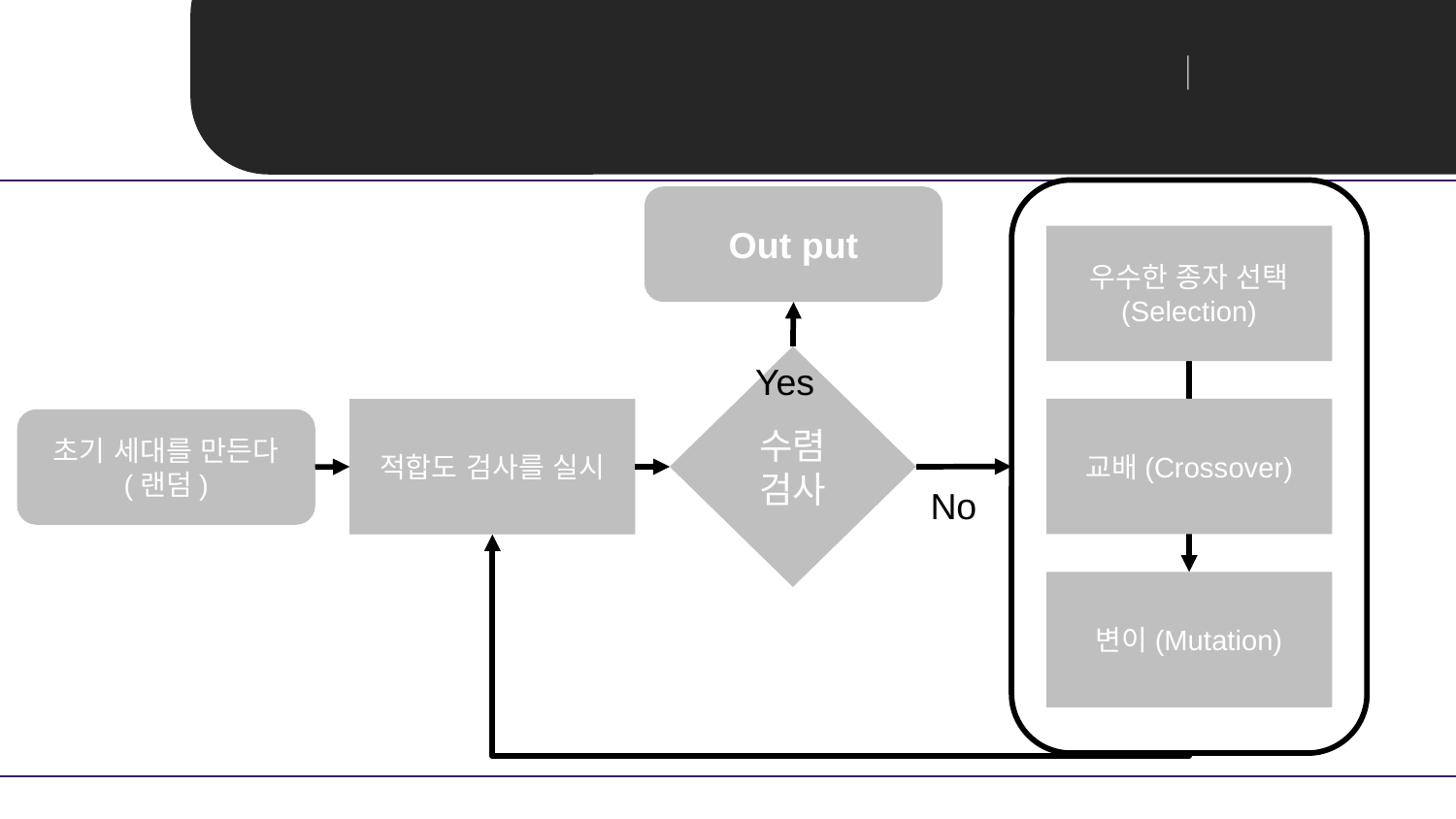

R 교육 세미나 1
Naive Bayes Classification
T-lab 유전알고리즘
Unit  01 ㅣ  Classifitcation & Clustering
Unit  02 ㅣ  유전 알고리즘 작동 원리

Out put
우수한 종자 선택
(Selection)
수렴
검사
Yes
교배(Crossover)
적합도 검사를 실시
초기 세대를 만든다
(랜덤)
No
변이(Mutation)